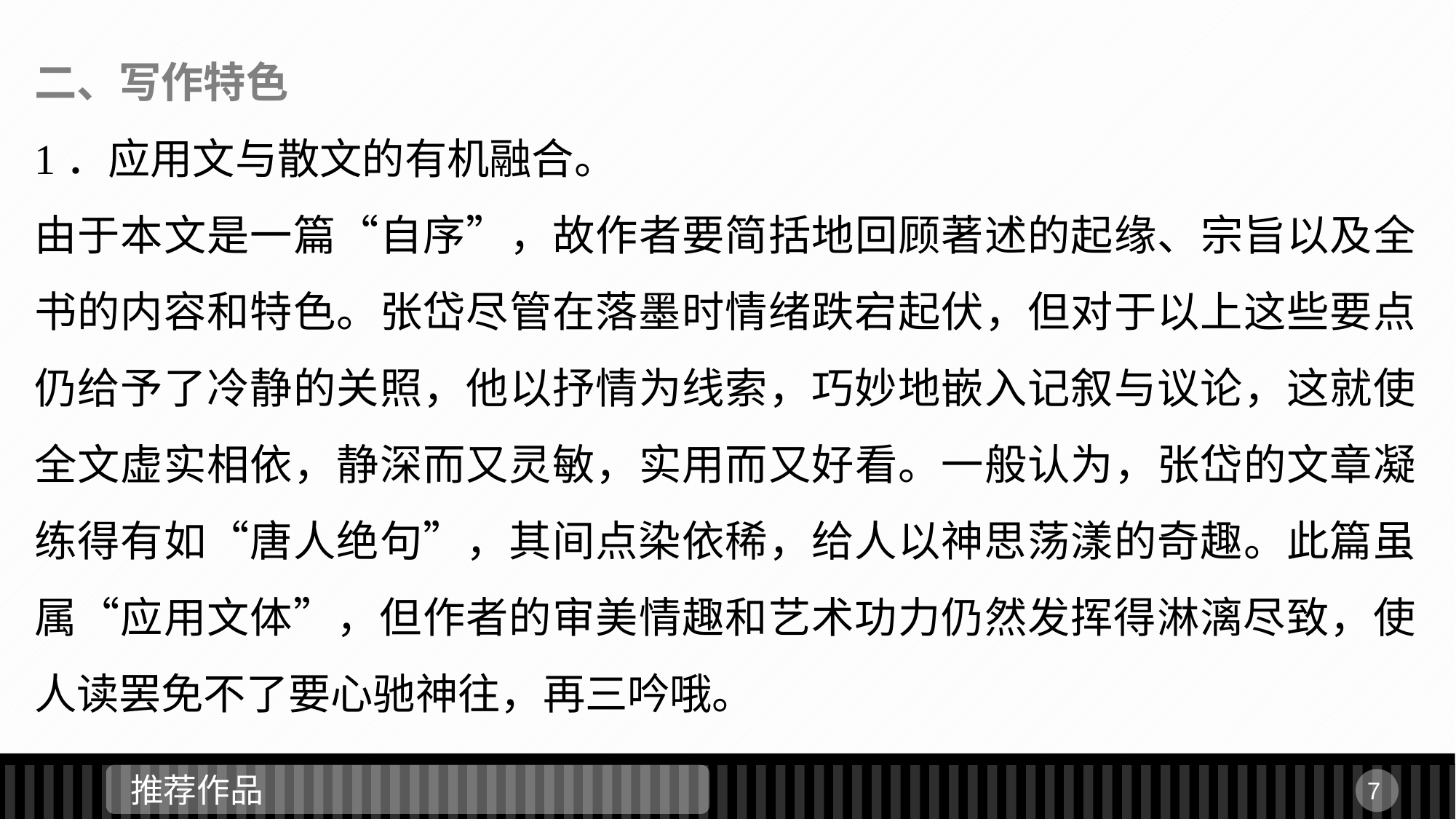

二、写作特色
1．应用文与散文的有机融合。
由于本文是一篇“自序”，故作者要简括地回顾著述的起缘、宗旨以及全书的内容和特色。张岱尽管在落墨时情绪跌宕起伏，但对于以上这些要点仍给予了冷静的关照，他以抒情为线索，巧妙地嵌入记叙与议论，这就使全文虚实相依，静深而又灵敏，实用而又好看。一般认为，张岱的文章凝练得有如“唐人绝句”，其间点染依稀，给人以神思荡漾的奇趣。此篇虽属“应用文体”，但作者的审美情趣和艺术功力仍然发挥得淋漓尽致，使人读罢免不了要心驰神往，再三吟哦。